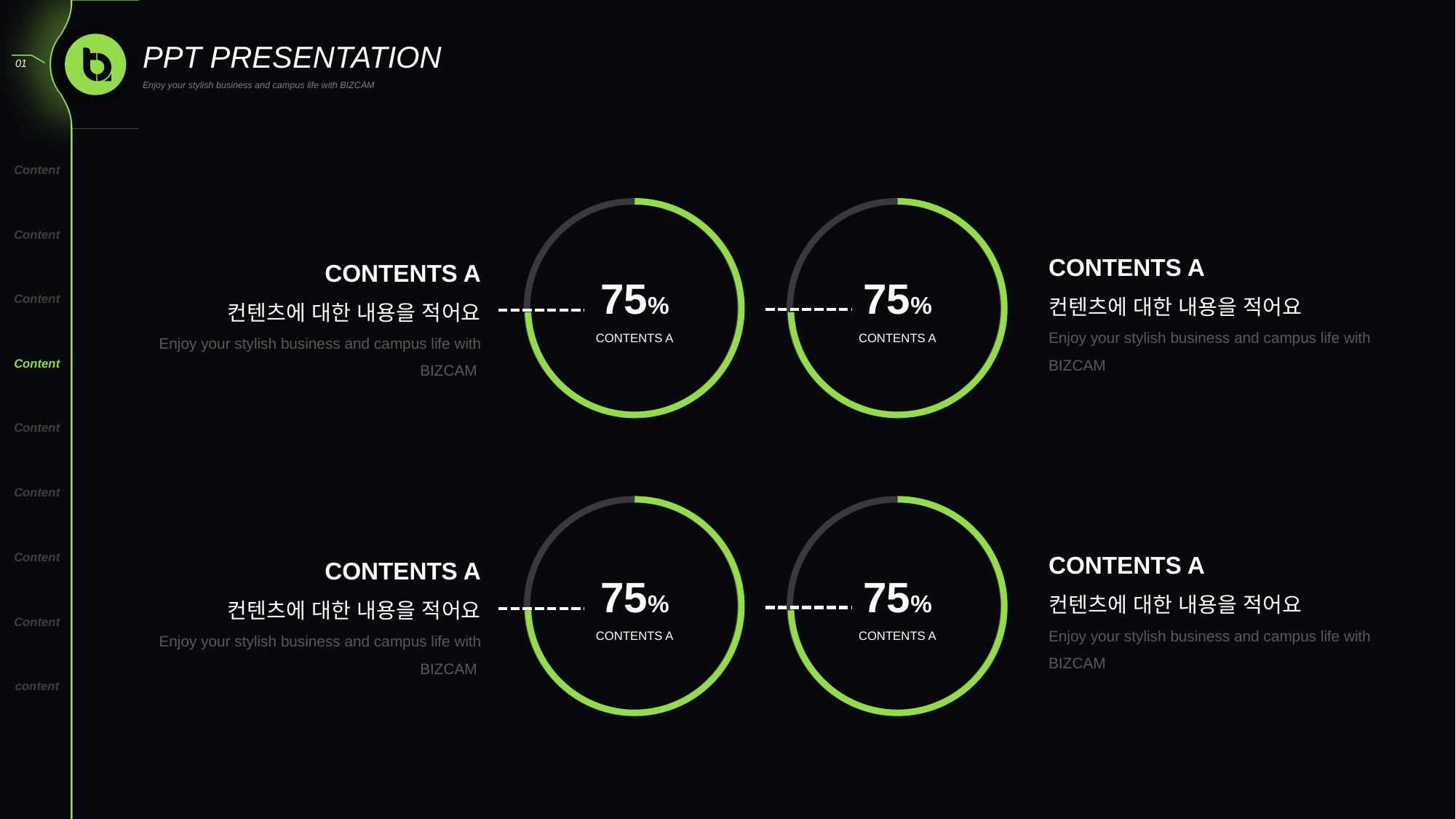

PPT PRESENTATION
Enjoy your stylish business and campus life with BIZCAM
01
| Content |
| --- |
| Content |
| Content |
| Content |
| Content |
| Content |
| Content |
| Content |
| content |

75%
CONTENTS A

75%
CONTENTS A
CONTENTS A
컨텐츠에 대한 내용을 적어요
Enjoy your stylish business and campus life with BIZCAM
CONTENTS A
컨텐츠에 대한 내용을 적어요
Enjoy your stylish business and campus life with BIZCAM

75%
CONTENTS A

75%
CONTENTS A
CONTENTS A
컨텐츠에 대한 내용을 적어요
Enjoy your stylish business and campus life with BIZCAM
CONTENTS A
컨텐츠에 대한 내용을 적어요
Enjoy your stylish business and campus life with BIZCAM